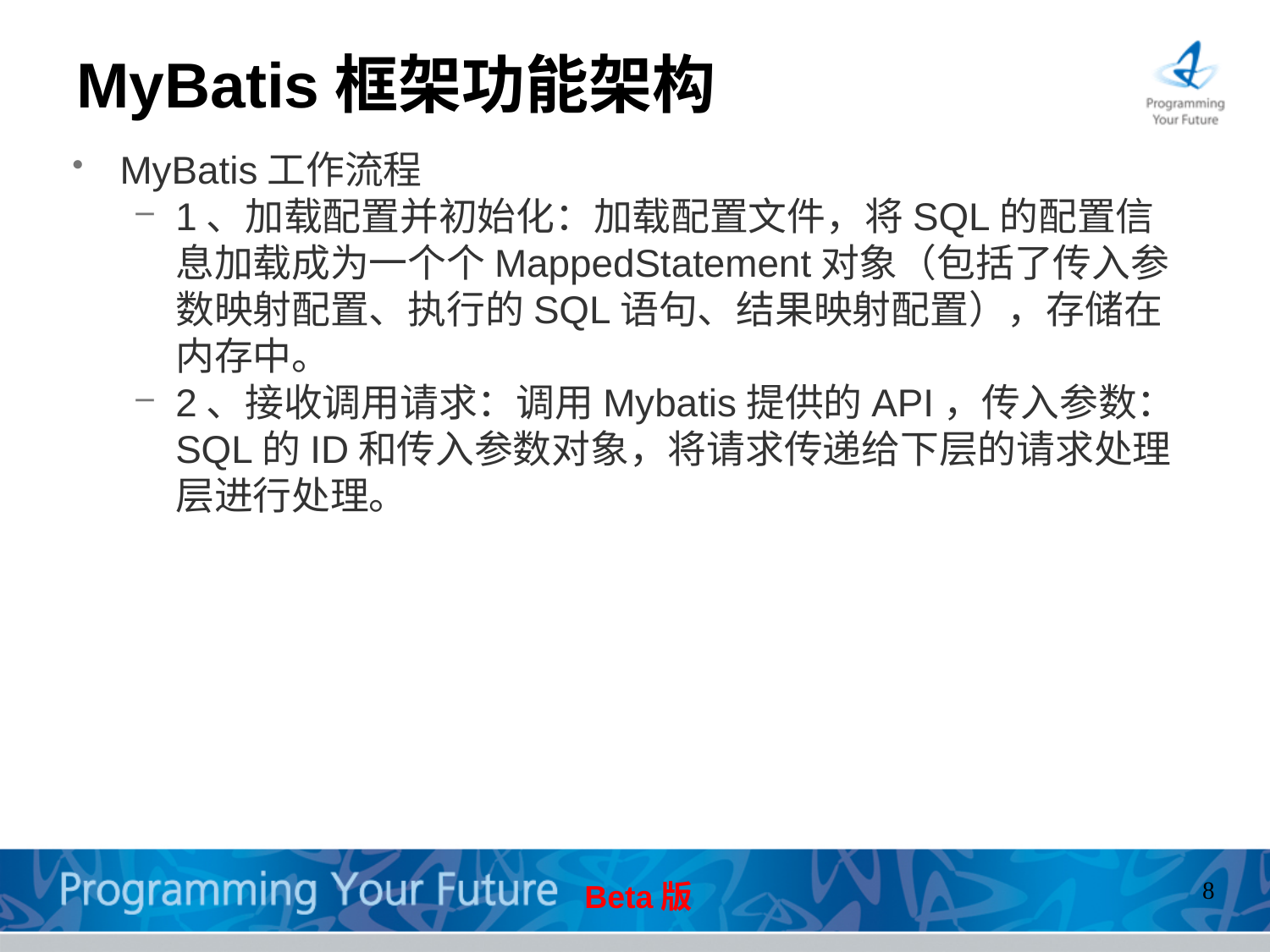

# MyBatis框架功能架构
MyBatis工作流程
1、加载配置并初始化：加载配置文件，将SQL的配置信息加载成为一个个MappedStatement对象（包括了传入参数映射配置、执行的SQL语句、结果映射配置），存储在内存中。
2、接收调用请求：调用Mybatis提供的API，传入参数：SQL的ID和传入参数对象，将请求传递给下层的请求处理层进行处理。